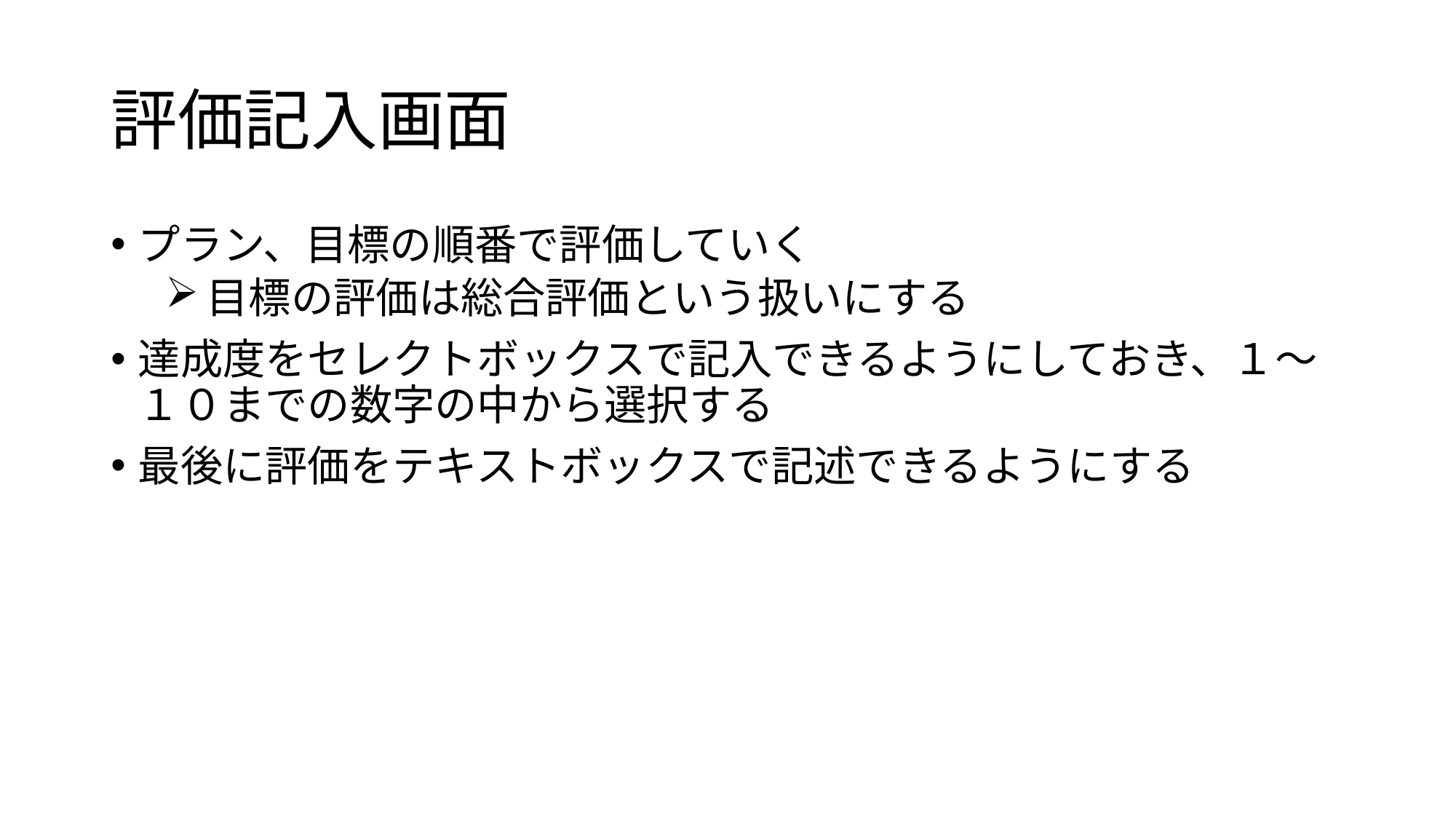

# 評価記入画面
プラン、目標の順番で評価していく
目標の評価は総合評価という扱いにする
達成度をセレクトボックスで記入できるようにしておき、１～１０までの数字の中から選択する
最後に評価をテキストボックスで記述できるようにする